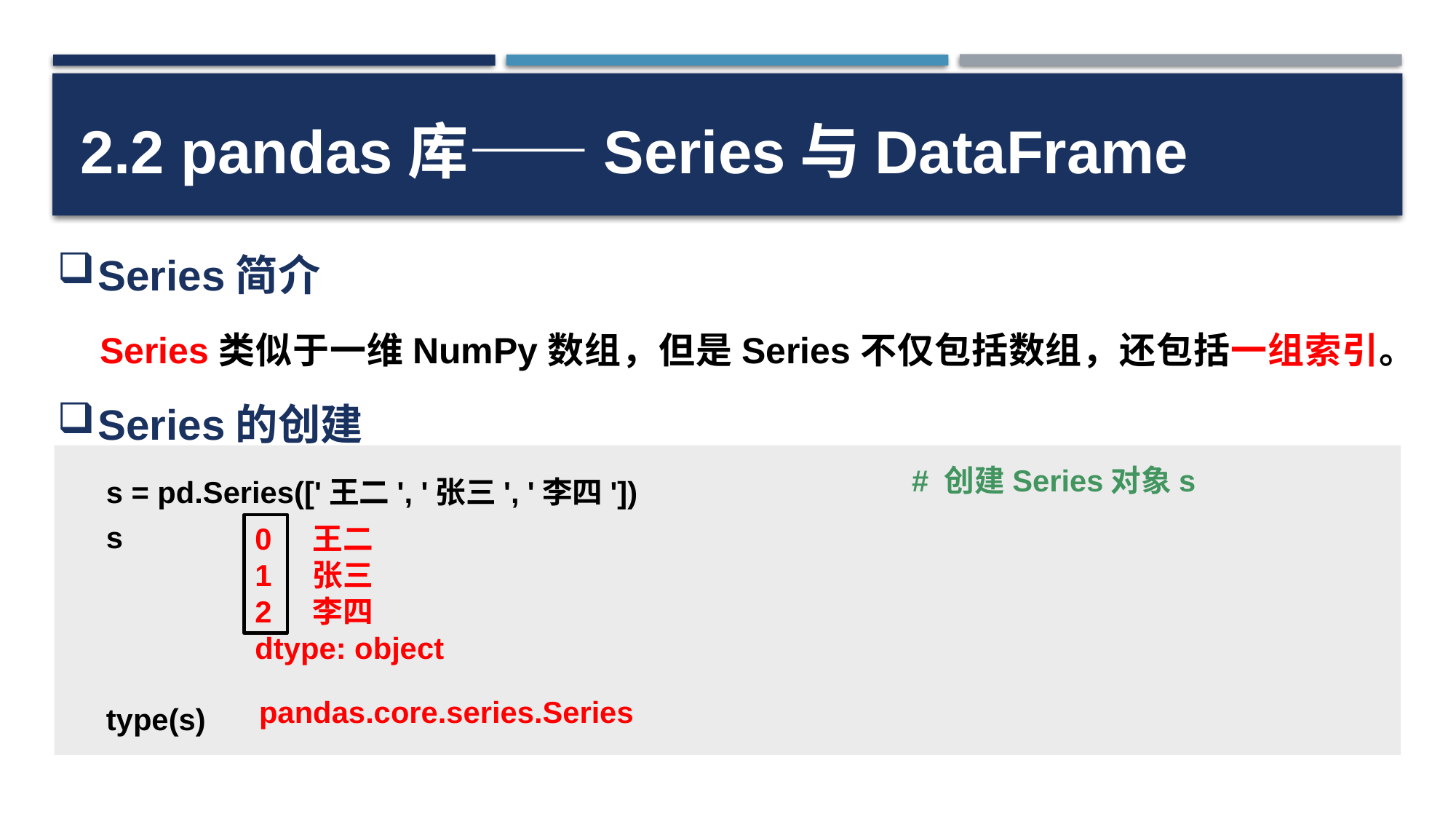

2.2 pandas库——Series与DataFrame
Series简介
Series类似于一维NumPy数组，但是Series不仅包括数组，还包括一组索引。
Series的创建

# 创建Series对象s
s = pd.Series(['王二', '张三', '李四'])
s

type(s)
0    王二
1    张三
2    李四
dtype: object

pandas.core.series.Series
27